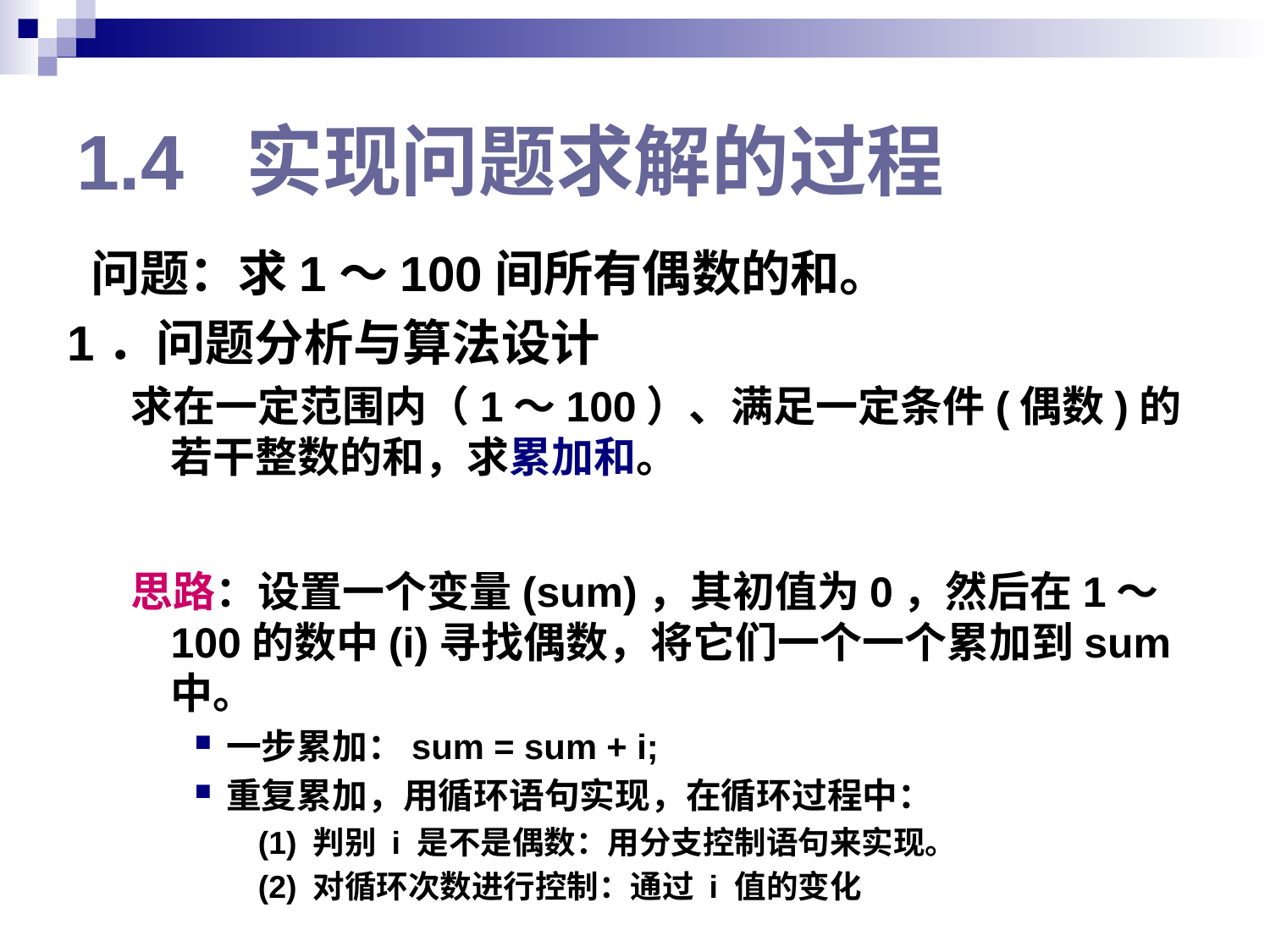

# 1.4  实现问题求解的过程
 问题：求1～100间所有偶数的和。
1．问题分析与算法设计
求在一定范围内（1～100）、满足一定条件(偶数)的若干整数的和，求累加和。

思路：设置一个变量(sum)，其初值为0，然后在1～100的数中(i)寻找偶数，将它们一个一个累加到sum中。
一步累加：sum = sum + i;
重复累加，用循环语句实现，在循环过程中：
(1) 判别 i 是不是偶数：用分支控制语句来实现。
(2) 对循环次数进行控制：通过 i 值的变化